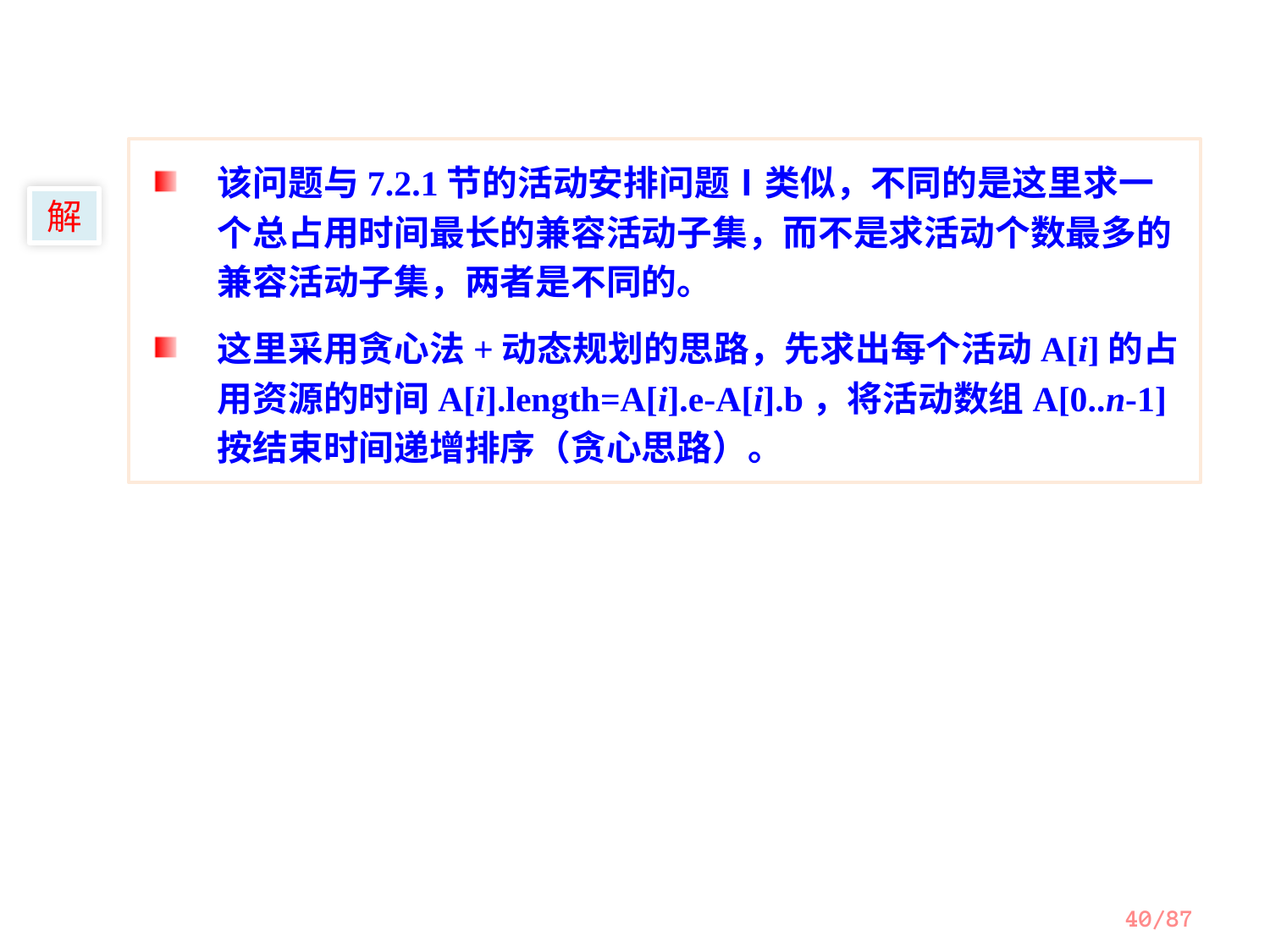

该问题与7.2.1节的活动安排问题Ⅰ类似，不同的是这里求一个总占用时间最长的兼容活动子集，而不是求活动个数最多的兼容活动子集，两者是不同的。
这里采用贪心法+动态规划的思路，先求出每个活动A[i]的占用资源的时间A[i].length=A[i].e-A[i].b，将活动数组A[0..n-1]按结束时间递增排序（贪心思路）。
解
40/87